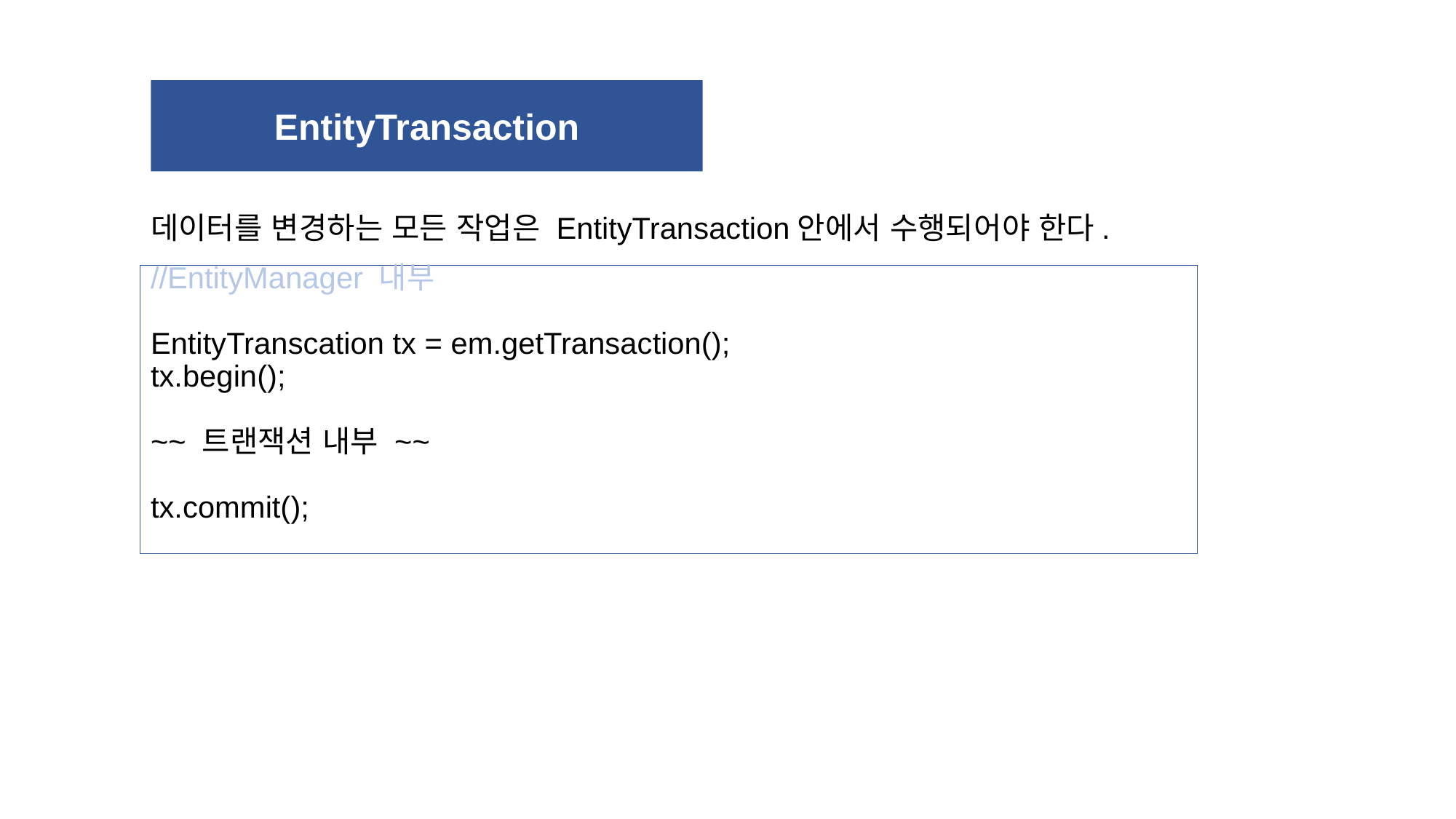

EntityTransaction
데이터를 변경하는 모든 작업은 EntityTransaction안에서 수행되어야 한다.
//EntityManager 내부

EntityTranscation tx = em.getTransaction();
tx.begin();

~~ 트랜잭션 내부 ~~

tx.commit();